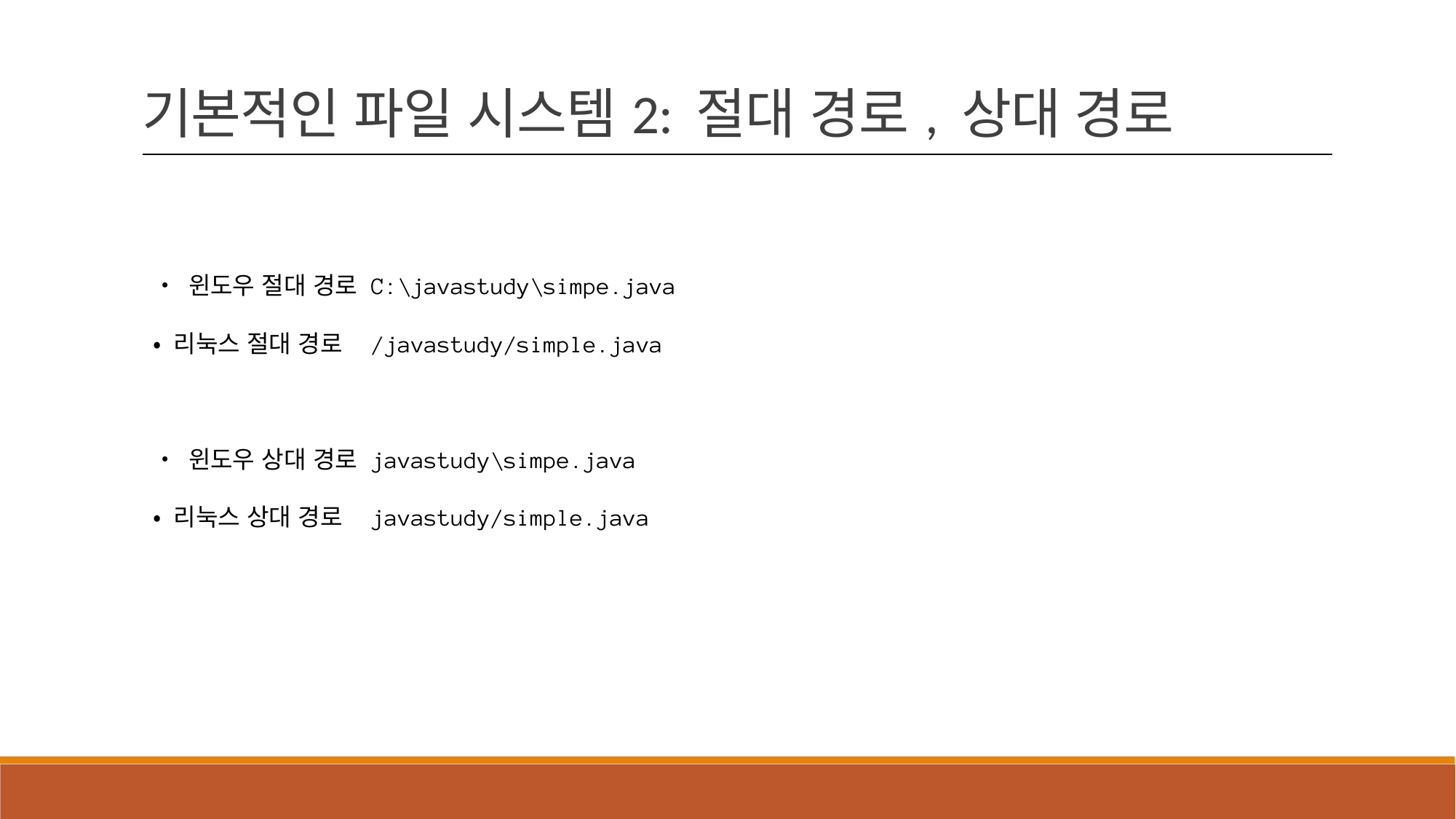

기본적인 파일 시스템2: 절대 경로, 상대 경로
• 윈도우 절대 경로 	C:\javastudy\simpe.java
• 리눅스 절대 경로 	/javastudy/simple.java
• 윈도우 상대 경로 	javastudy\simpe.java
• 리눅스 상대 경로 	javastudy/simple.java